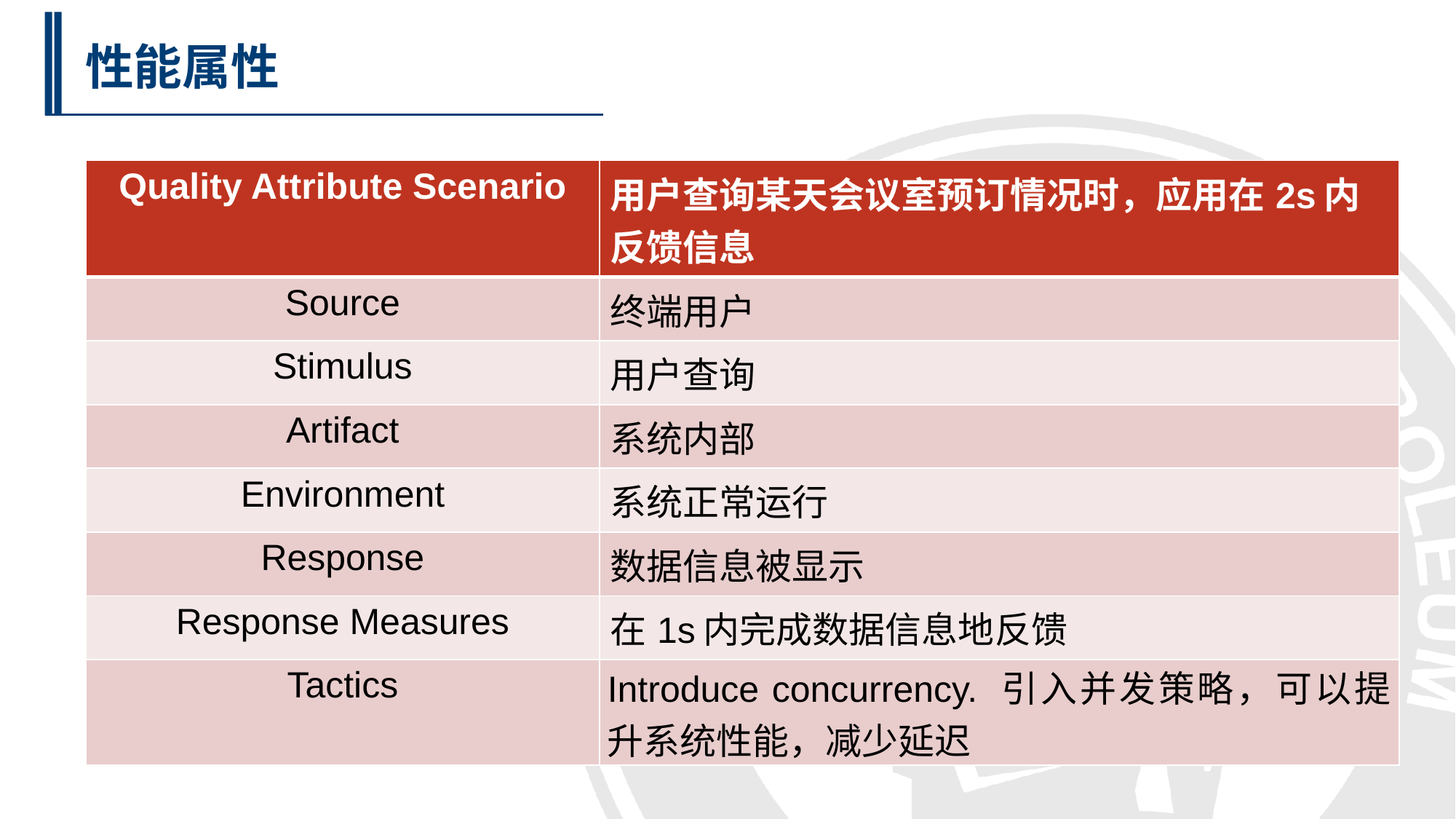

性能属性
| Quality Attribute Scenario | 用户查询某天会议室预订情况时，应用在2s内反馈信息 |
| --- | --- |
| Source | 终端用户 |
| Stimulus | 用户查询 |
| Artifact | 系统内部 |
| Environment | 系统正常运行 |
| Response | 数据信息被显示 |
| Response Measures | 在1s内完成数据信息地反馈 |
| Tactics | Introduce concurrency. 引入并发策略，可以提升系统性能，减少延迟 |